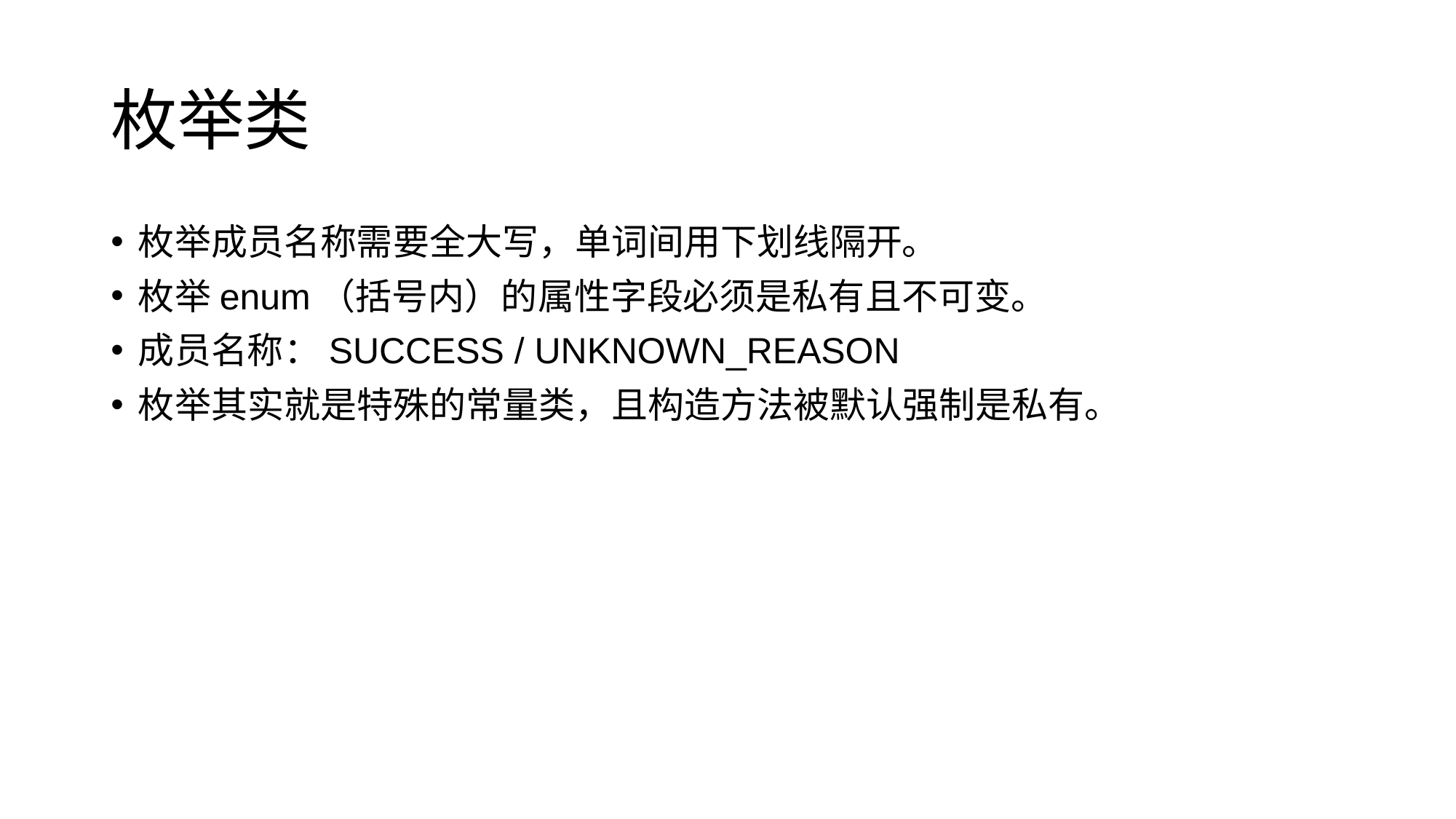

# 枚举类
枚举成员名称需要全大写，单词间用下划线隔开。
枚举enum（括号内）的属性字段必须是私有且不可变。
成员名称：SUCCESS / UNKNOWN_REASON
枚举其实就是特殊的常量类，且构造方法被默认强制是私有。